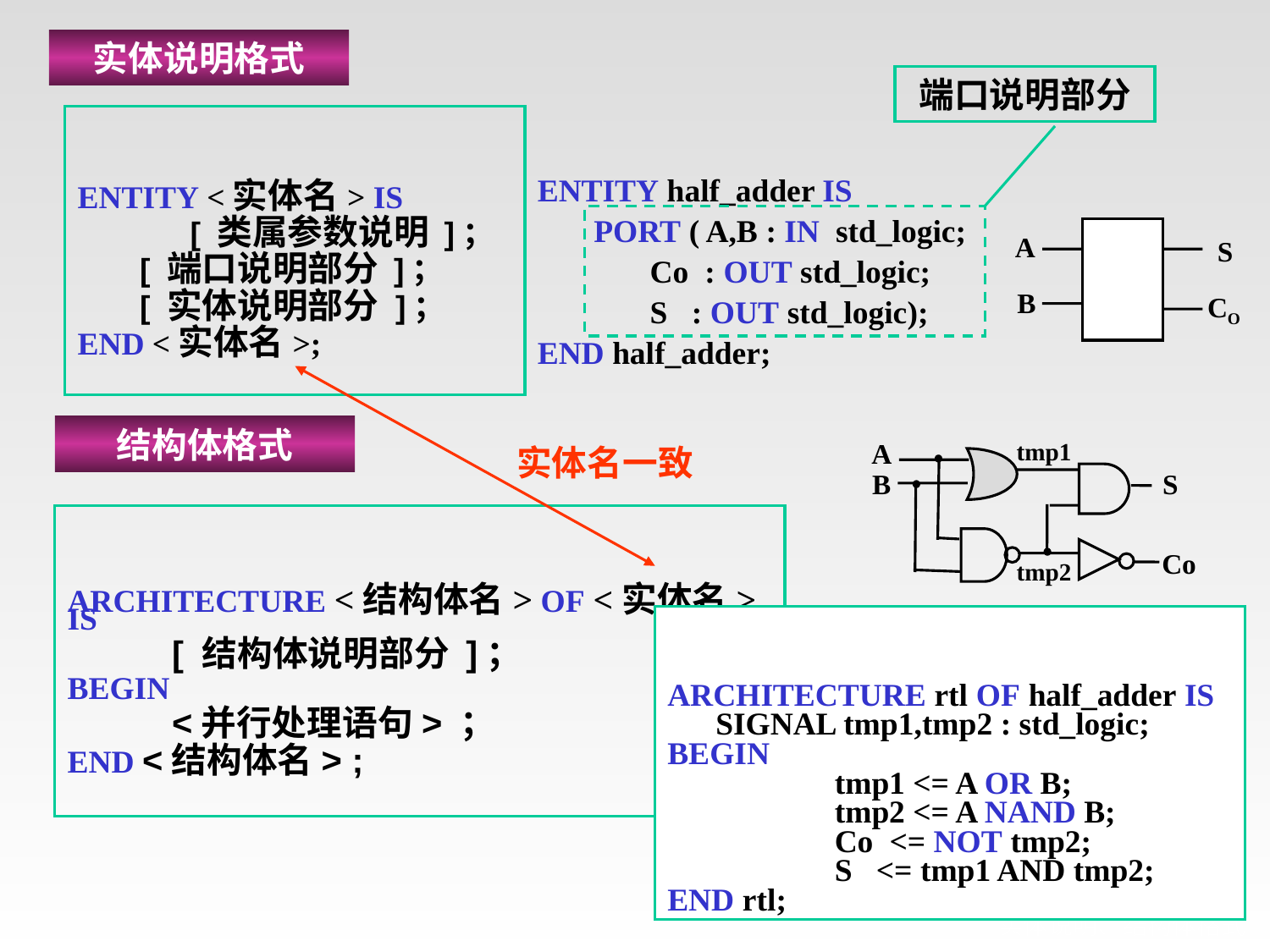

实体说明格式
端口说明部分

ENTITY <实体名> IS
              [ 类属参数说明 ]；
       [ 端口说明部分 ]；
       [ 实体说明部分 ]；
END <实体名>;

ENTITY half_adder IS
       PORT ( A,B : IN  std_logic;
              Co  : OUT std_logic;
              S   : OUT std_logic);
END half_adder;

A
S

B
CO

实体名一致
结构体格式
A
tmp1

B

S

Co

tmp2

ARCHITECTURE <结构体名> OF <实体名> IS
             [ 结构体说明部分 ]；
BEGIN
             <并行处理语句> ；
END <结构体名> ;

ARCHITECTURE rtl OF half_adder IS
      SIGNAL tmp1,tmp2 : std_logic;
BEGIN
	     tmp1 <= A OR B;
	     tmp2 <= A NAND B;
	     Co  <= NOT tmp2;
	     S   <= tmp1 AND tmp2;
END rtl;
# 实体说明、结构体格式